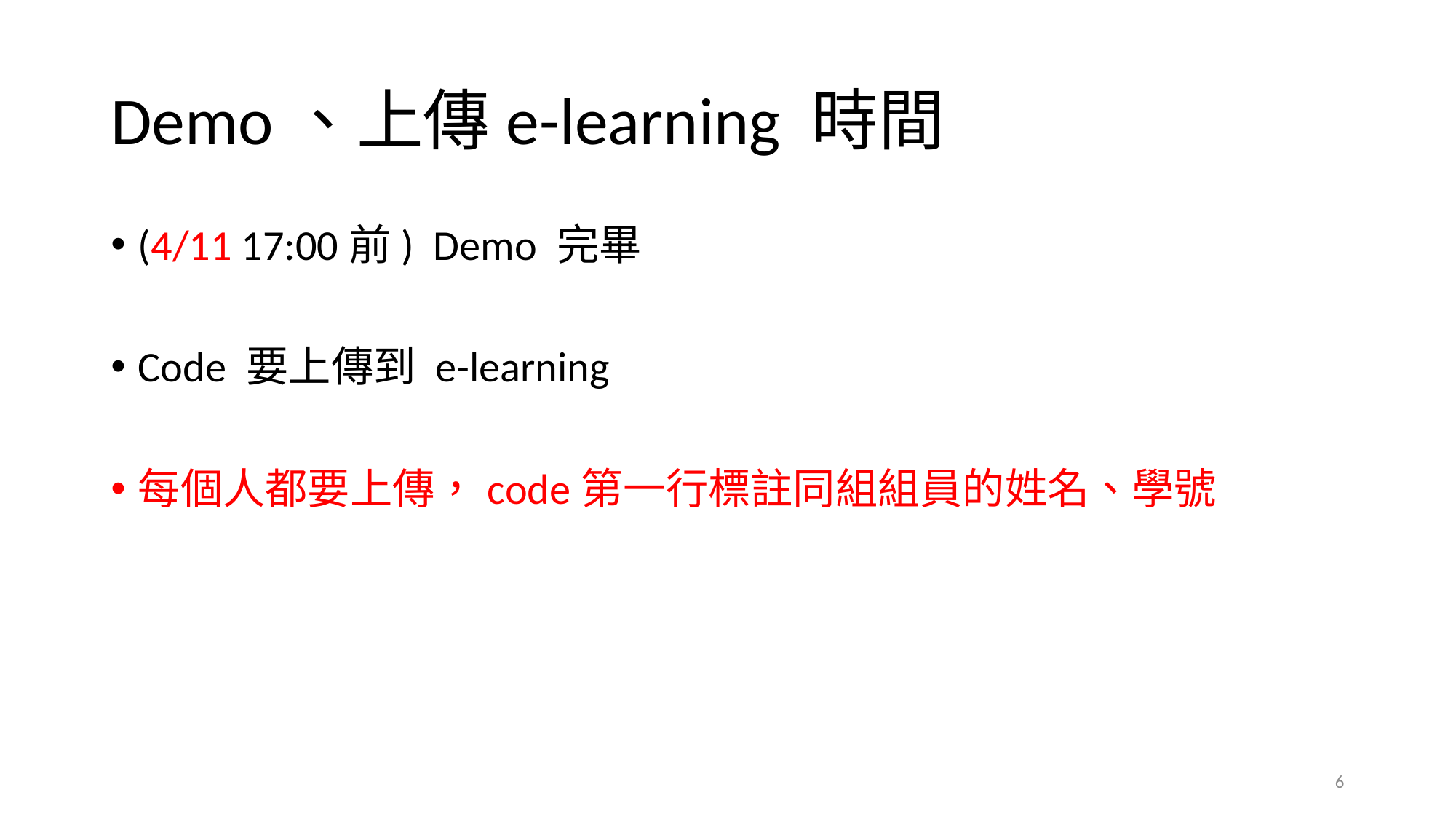

# Demo、上傳e-learning 時間
(4/11 17:00前)  Demo 完畢

Code 要上傳到 e-learning

每個人都要上傳，code第一行標註同組組員的姓名、學號

6